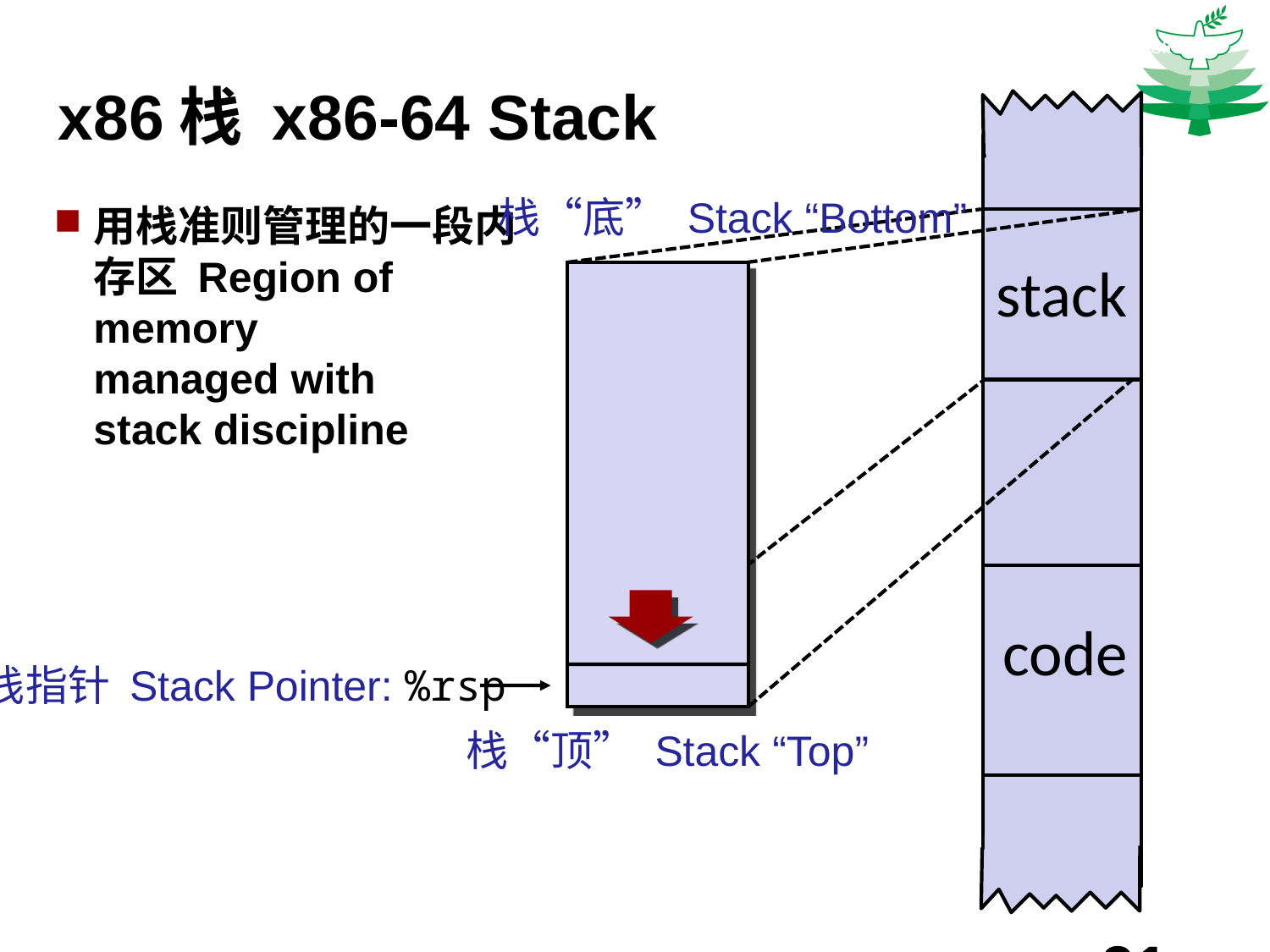

Carnegie Mellon
# x86栈 x86-64 Stack

栈“底” Stack “Bottom”
用栈准则管理的一段内存区 Region of memory
managed with
stack discipline
stack

code
栈指针 Stack Pointer: %rsp

栈“顶” Stack “Top”